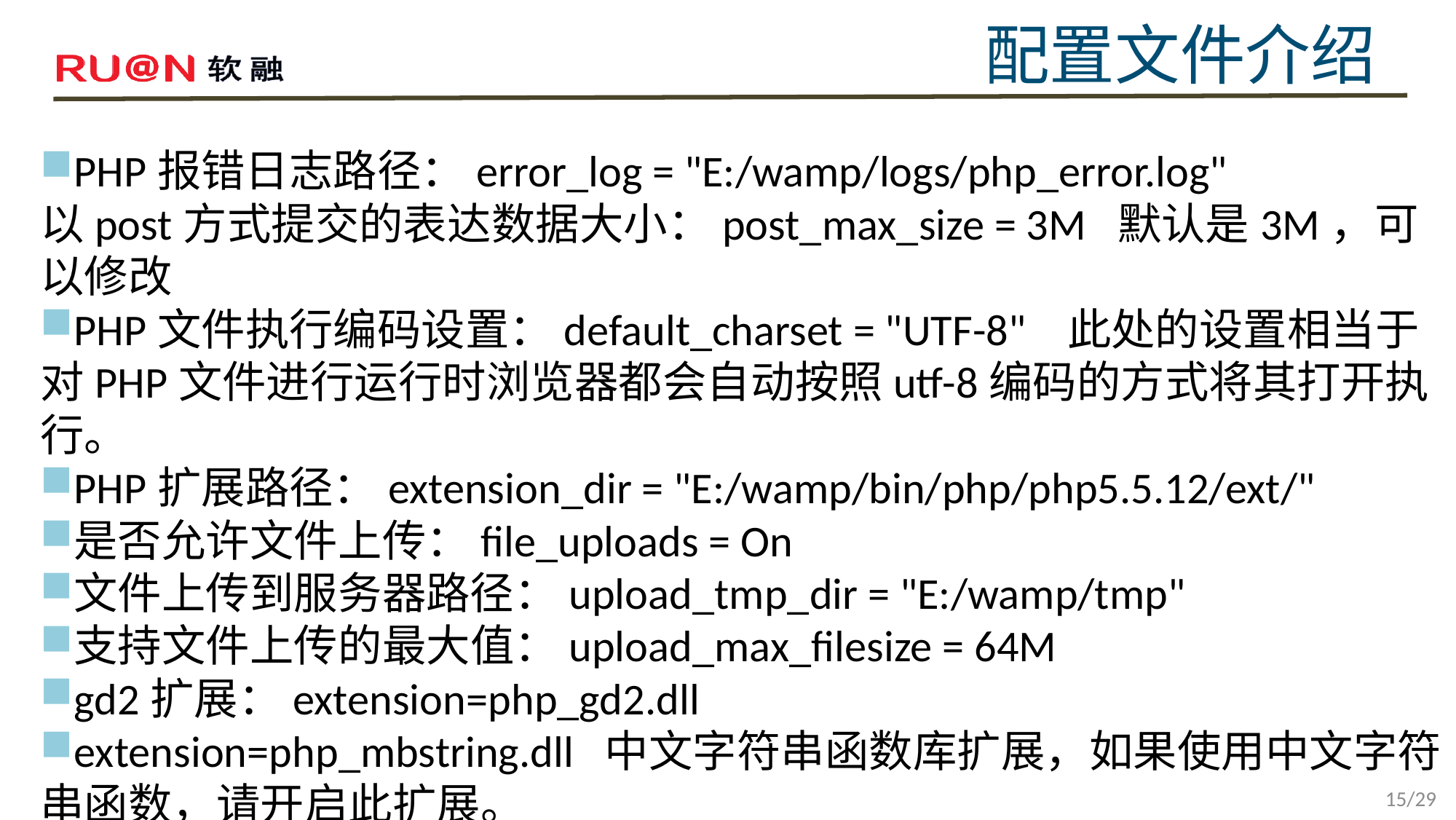

配置文件介绍
PHP报错日志路径：error_log = "E:/wamp/logs/php_error.log"
以post方式提交的表达数据大小：post_max_size = 3M  默认是3M，可以修改
PHP文件执行编码设置：default_charset = "UTF-8"   此处的设置相当于对PHP文件进行运行时浏览器都会自动按照utf-8编码的方式将其打开执行。
PHP扩展路径：extension_dir = "E:/wamp/bin/php/php5.5.12/ext/"
是否允许文件上传：file_uploads = On
文件上传到服务器路径：upload_tmp_dir = "E:/wamp/tmp"
支持文件上传的最大值：upload_max_filesize = 64M
gd2扩展：extension=php_gd2.dll
extension=php_mbstring.dll  中文字符串函数库扩展，如果使用中文字符串函数，请开启此扩展。
15/29